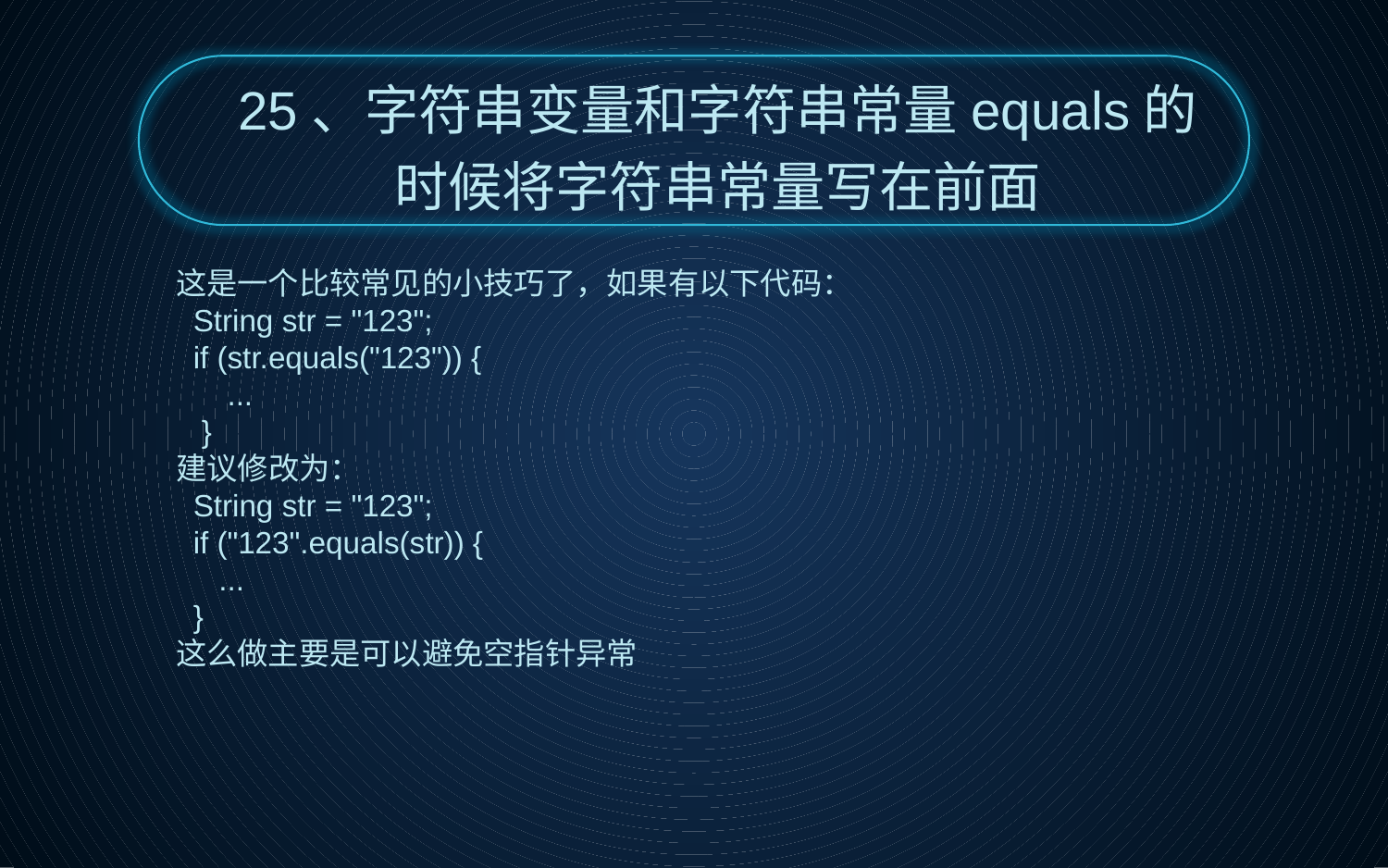

25、字符串变量和字符串常量equals的时候将字符串常量写在前面
这是一个比较常见的小技巧了，如果有以下代码：
  String str = "123";
  if (str.equals("123")) {
      ...
   }
建议修改为：
  String str = "123";
  if ("123".equals(str)) {
     ...
  }
这么做主要是可以避免空指针异常